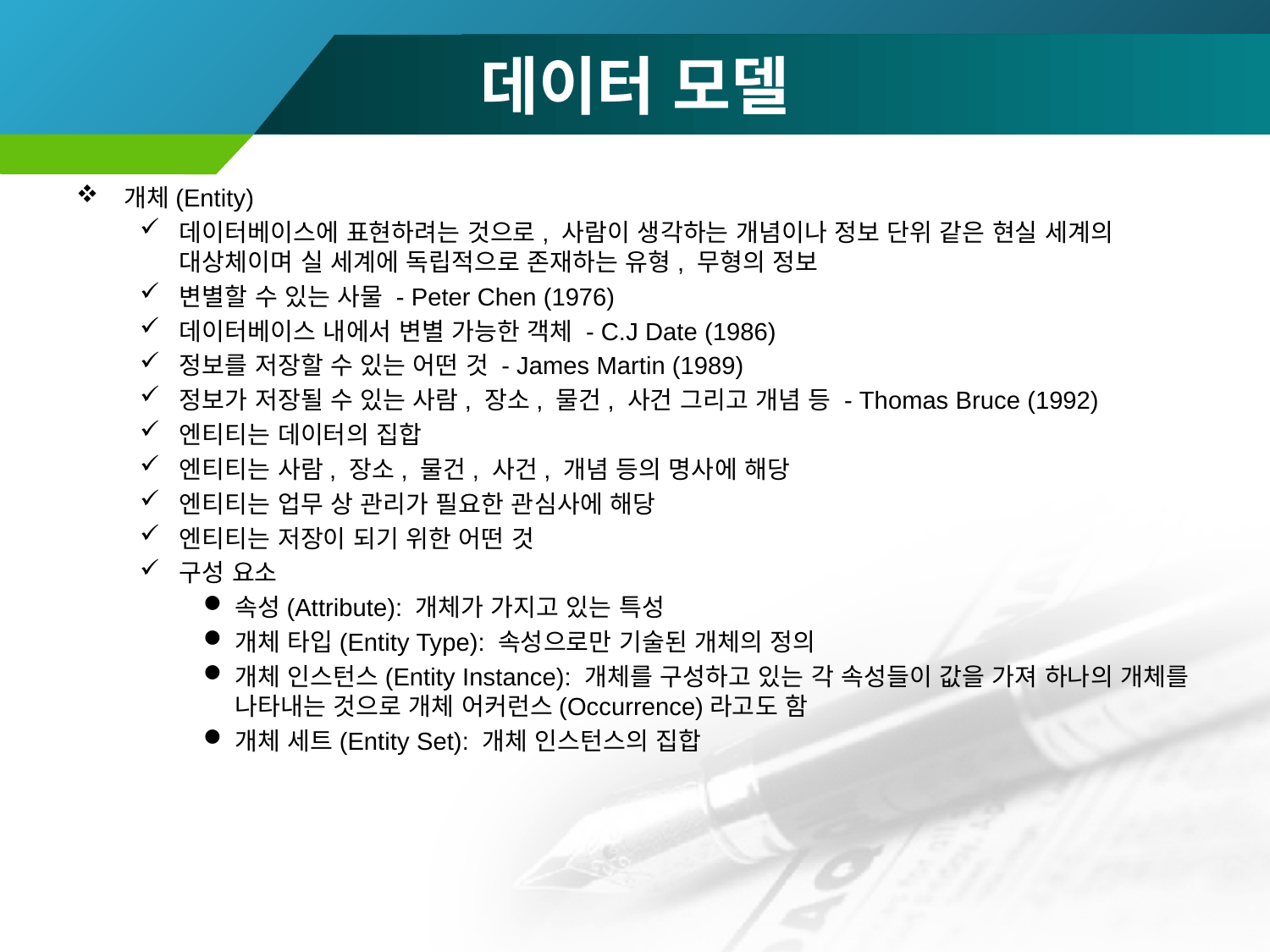

# 데이터 모델
개체(Entity)
데이터베이스에 표현하려는 것으로, 사람이 생각하는 개념이나 정보 단위 같은 현실 세계의 대상체이며 실 세계에 독립적으로 존재하는 유형, 무형의 정보
변별할 수 있는 사물 - Peter Chen (1976)
데이터베이스 내에서 변별 가능한 객체 - C.J Date (1986)
정보를 저장할 수 있는 어떤 것 - James Martin (1989)
정보가 저장될 수 있는 사람, 장소, 물건, 사건 그리고 개념 등 - Thomas Bruce (1992)
엔티티는 데이터의 집합
엔티티는 사람, 장소, 물건, 사건, 개념 등의 명사에 해당
엔티티는 업무 상 관리가 필요한 관심사에 해당
엔티티는 저장이 되기 위한 어떤 것
구성 요소
속성(Attribute): 개체가 가지고 있는 특성
개체 타입(Entity Type): 속성으로만 기술된 개체의 정의
개체 인스턴스(Entity Instance): 개체를 구성하고 있는 각 속성들이 값을 가져 하나의 개체를 나타내는 것으로 개체 어커런스(Occurrence)라고도 함
개체 세트(Entity Set): 개체 인스턴스의 집합